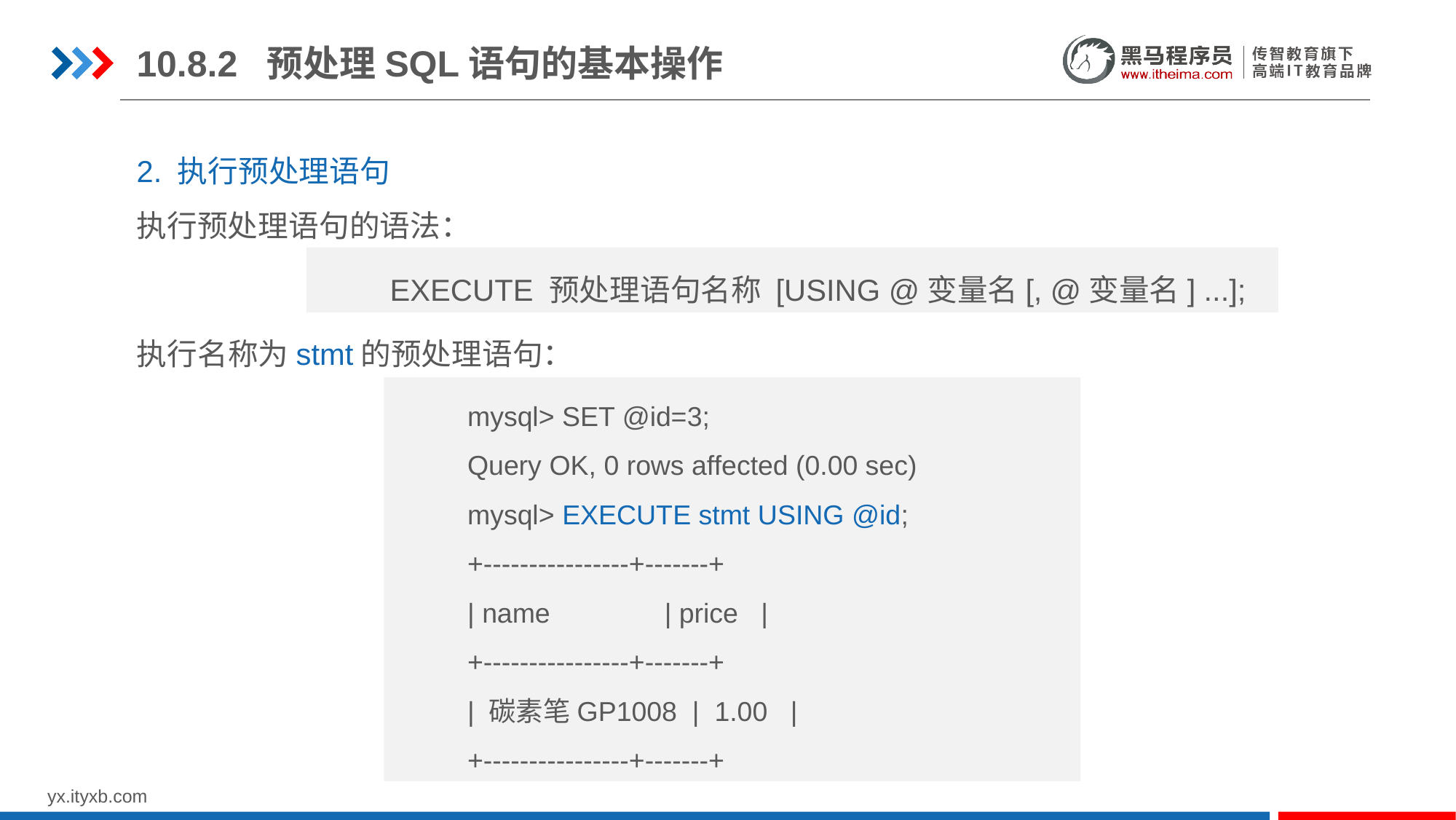

10.8.2  预处理SQL语句的基本操作
2. 执行预处理语句
执行预处理语句的语法：
EXECUTE 预处理语句名称 [USING @变量名[, @变量名] ...];
执行名称为stmt的预处理语句：
mysql> SET @id=3;
Query OK, 0 rows affected (0.00 sec)
mysql> EXECUTE stmt USING @id;
+----------------+-------+
| name               | price   |
+----------------+-------+
| 碳素笔GP1008  |  1.00   |
+----------------+-------+